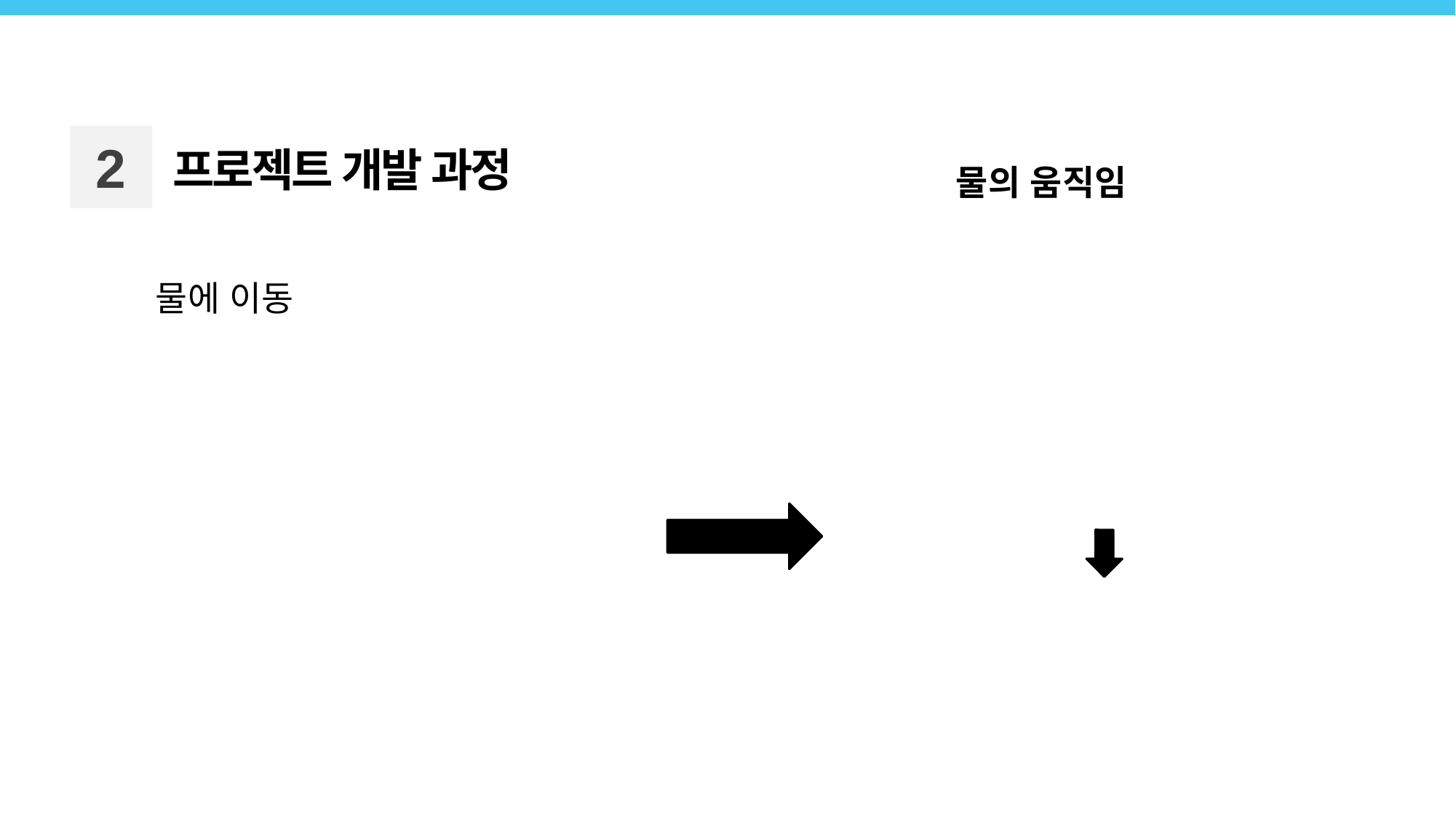

2

프로젝트 개발 과정
물의 움직임
물에 이동

ⓒSaebyeol Yu. Saebyeol’s PowerPoint